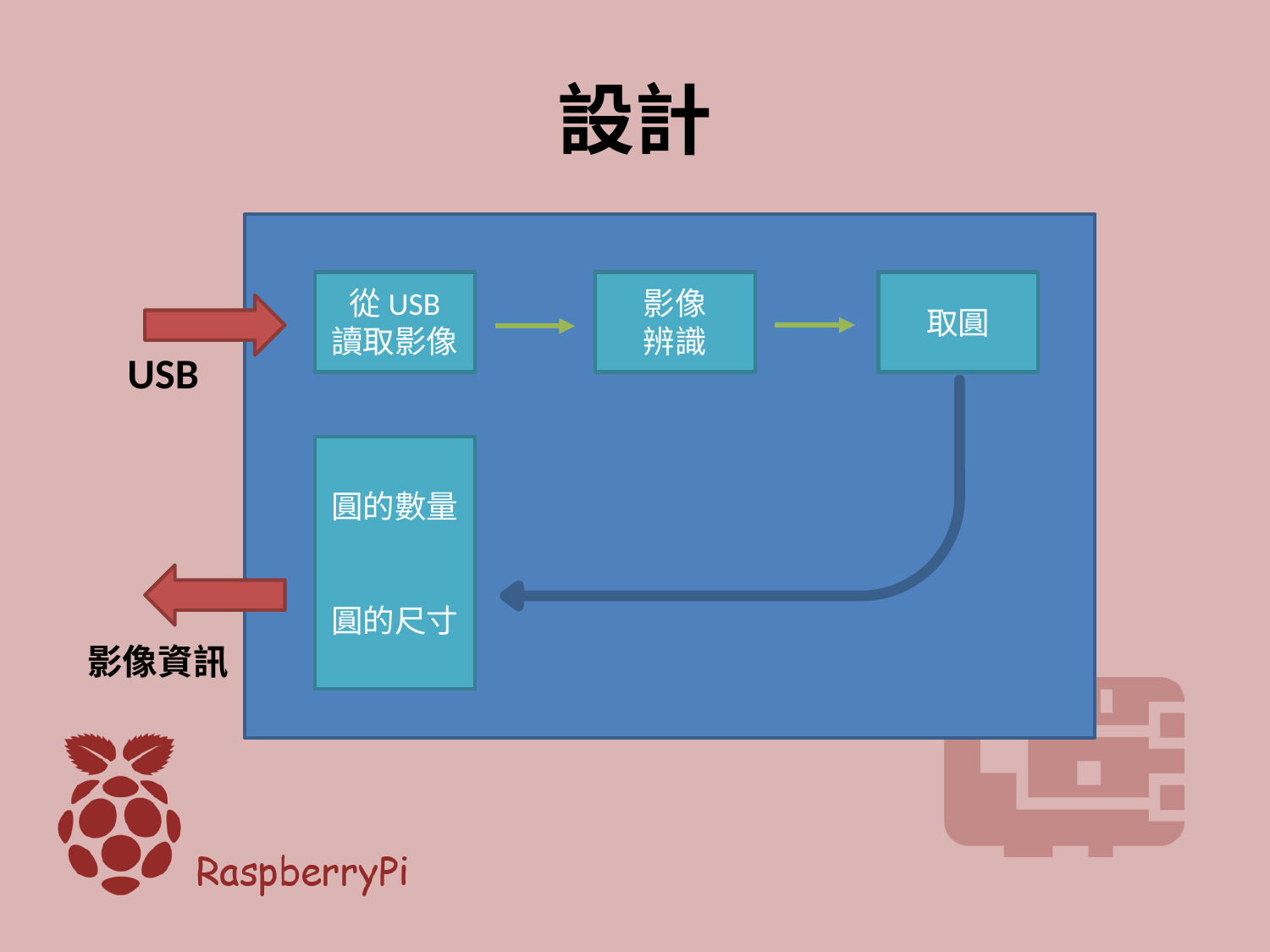

# 設計

從USB
讀取影像
影像
辨識
取圓

USB

圓的數量

圓的尺寸

影像資訊